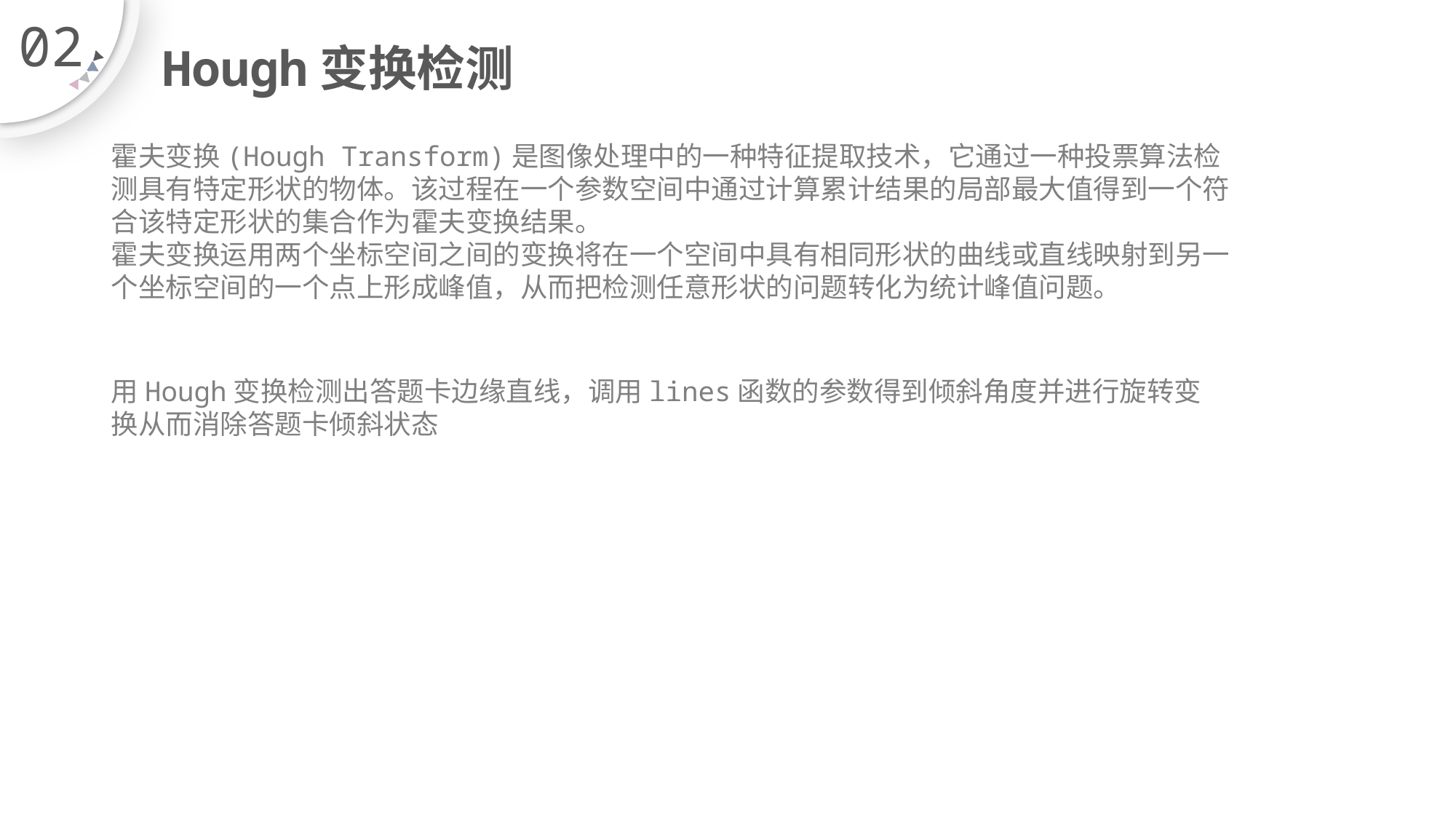

02

Hough变换检测
霍夫变换(Hough Transform)是图像处理中的一种特征提取技术，它通过一种投票算法检测具有特定形状的物体。该过程在一个参数空间中通过计算累计结果的局部最大值得到一个符合该特定形状的集合作为霍夫变换结果。
霍夫变换运用两个坐标空间之间的变换将在一个空间中具有相同形状的曲线或直线映射到另一个坐标空间的一个点上形成峰值，从而把检测任意形状的问题转化为统计峰值问题。

用Hough变换检测出答题卡边缘直线，调用lines函数的参数得到倾斜角度并进行旋转变换从而消除答题卡倾斜状态